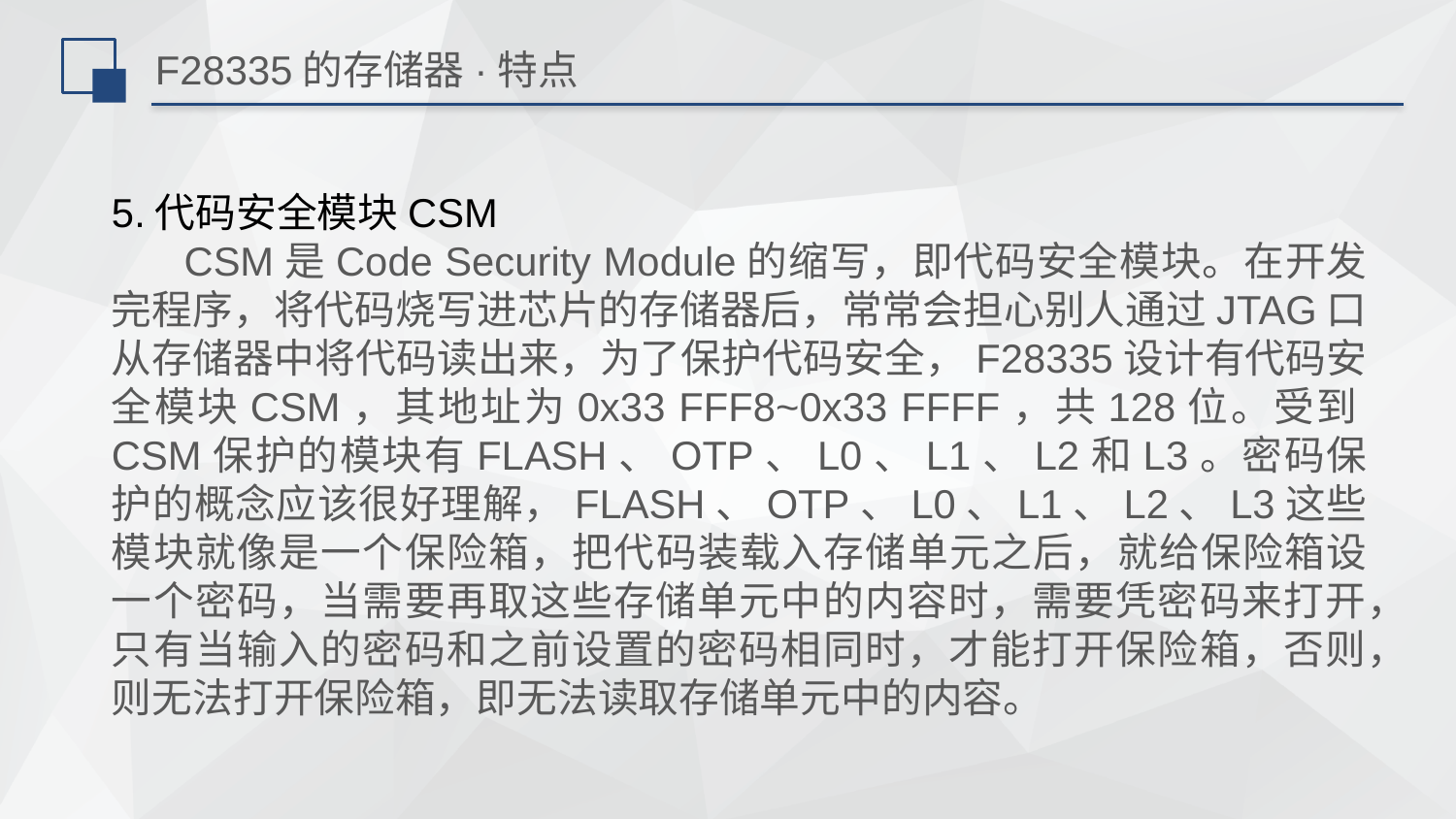

# F28335的存储器·特点
5.代码安全模块CSM
      CSM是Code Security Module的缩写，即代码安全模块。在开发完程序，将代码烧写进芯片的存储器后，常常会担心别人通过JTAG口从存储器中将代码读出来，为了保护代码安全，F28335设计有代码安全模块CSM，其地址为0x33 FFF8~0x33 FFFF，共128位。受到CSM保护的模块有FLASH、OTP、L0、L1、L2和L3。密码保护的概念应该很好理解，FLASH、OTP、L0、L1、L2、L3这些模块就像是一个保险箱，把代码装载入存储单元之后，就给保险箱设一个密码，当需要再取这些存储单元中的内容时，需要凭密码来打开，只有当输入的密码和之前设置的密码相同时，才能打开保险箱，否则，则无法打开保险箱，即无法读取存储单元中的内容。